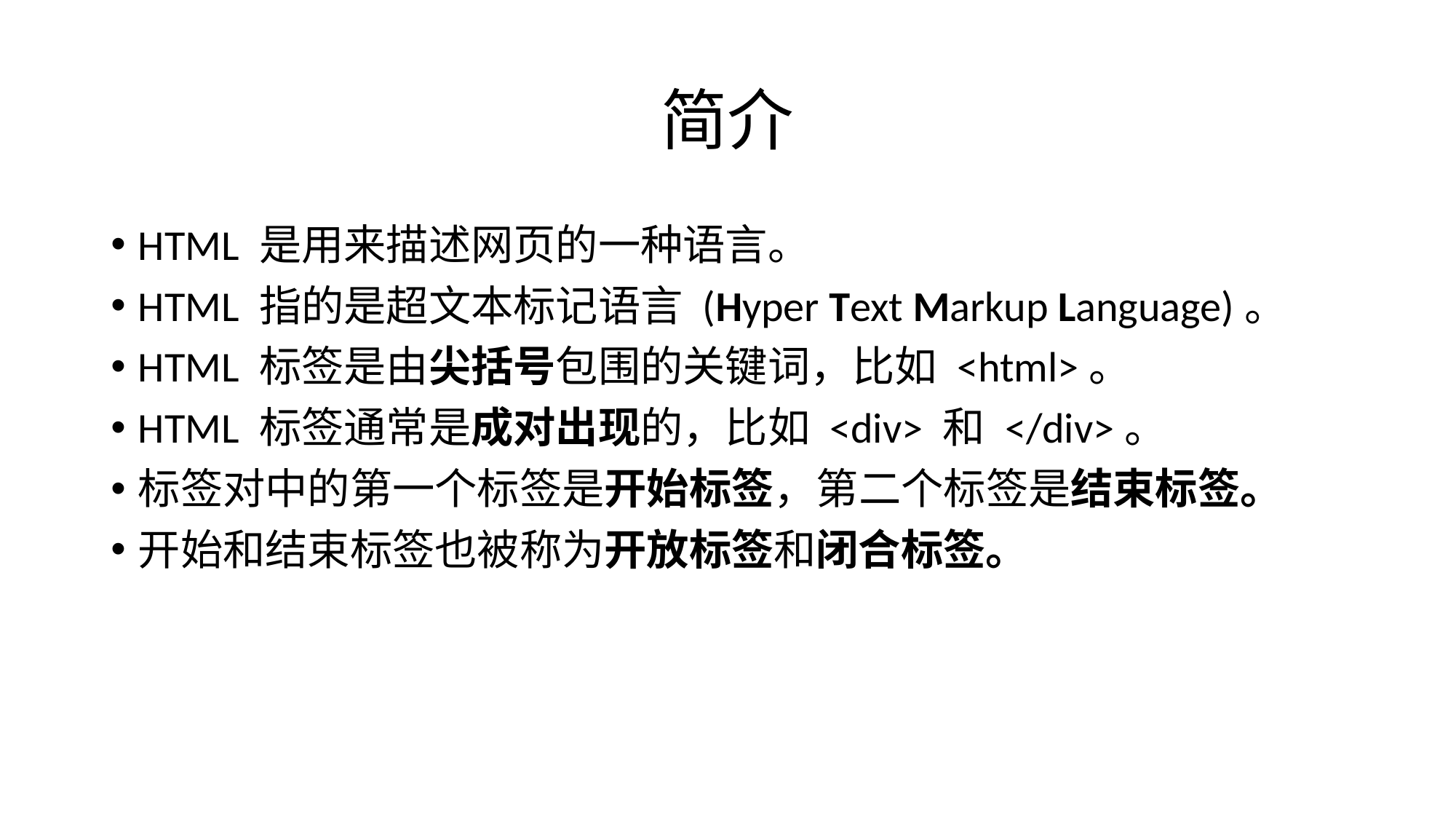

# 简介
HTML 是用来描述网页的一种语言。
HTML 指的是超文本标记语言 (Hyper Text Markup Language)。
HTML 标签是由尖括号包围的关键词，比如 <html>。
HTML 标签通常是成对出现的，比如 <div> 和 </div>。
标签对中的第一个标签是开始标签，第二个标签是结束标签。
开始和结束标签也被称为开放标签和闭合标签。